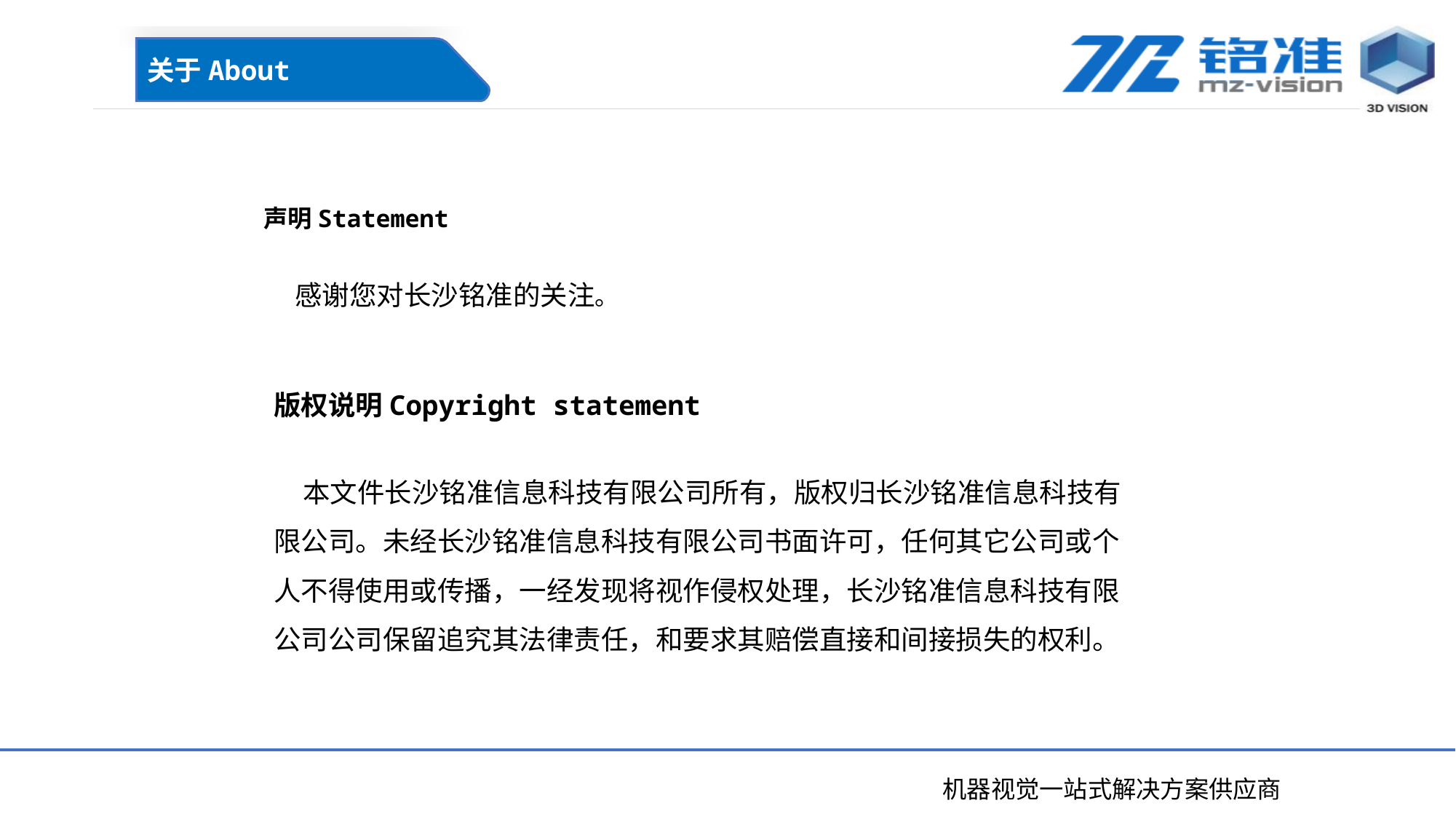

关于About
声明Statement

    感谢您对长沙铭准的关注。
版权说明Copyright statement

    本文件长沙铭准信息科技有限公司所有，版权归长沙铭准信息科技有限公司。未经长沙铭准信息科技有限公司书面许可，任何其它公司或个人不得使用或传播，一经发现将视作侵权处理，长沙铭准信息科技有限公司公司保留追究其法律责任，和要求其赔偿直接和间接损失的权利。